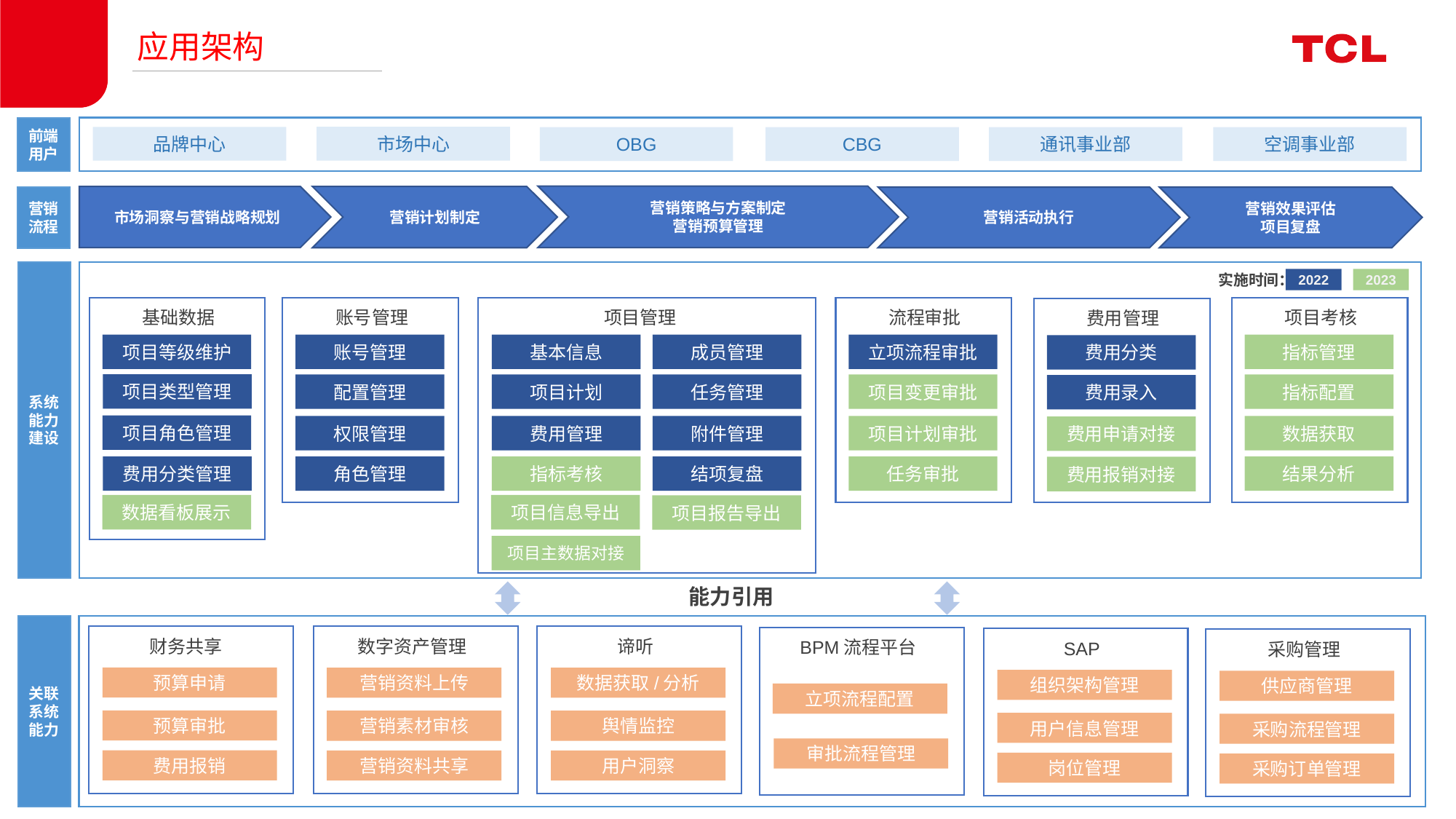

应用架构

前端用户
市场中心
品牌中心
OBG
CBG
通讯事业部
空调事业部
营销策略与方案制定
营销预算管理
市场洞察与营销战略规划
营销计划制定
营销流程
营销活动执行
营销效果评估
项目复盘

系统能力建设
实施时间：
2022
2023

基础数据
账号管理
项目管理
流程审批
项目考核
费用管理
项目等级维护
账号管理
基本信息
成员管理
立项流程审批
指标管理
费用分类
项目类型管理
配置管理
项目计划
任务管理
项目变更审批
指标配置
费用录入
项目角色管理
权限管理
费用管理
附件管理
项目计划审批
数据获取
费用申请对接
费用分类管理
角色管理
指标考核
结项复盘
任务审批
结果分析
费用报销对接
数据看板展示
项目信息导出
项目报告导出
项目主数据对接
能力引用

关联系统能力

财务共享
数字资产管理
谛听
BPM流程平台
SAP
采购管理
预算申请
营销资料上传
数据获取/分析
组织架构管理
供应商管理
立项流程配置
预算审批
营销素材审核
舆情监控
用户信息管理
采购流程管理
审批流程管理
费用报销
营销资料共享
用户洞察
岗位管理
采购订单管理